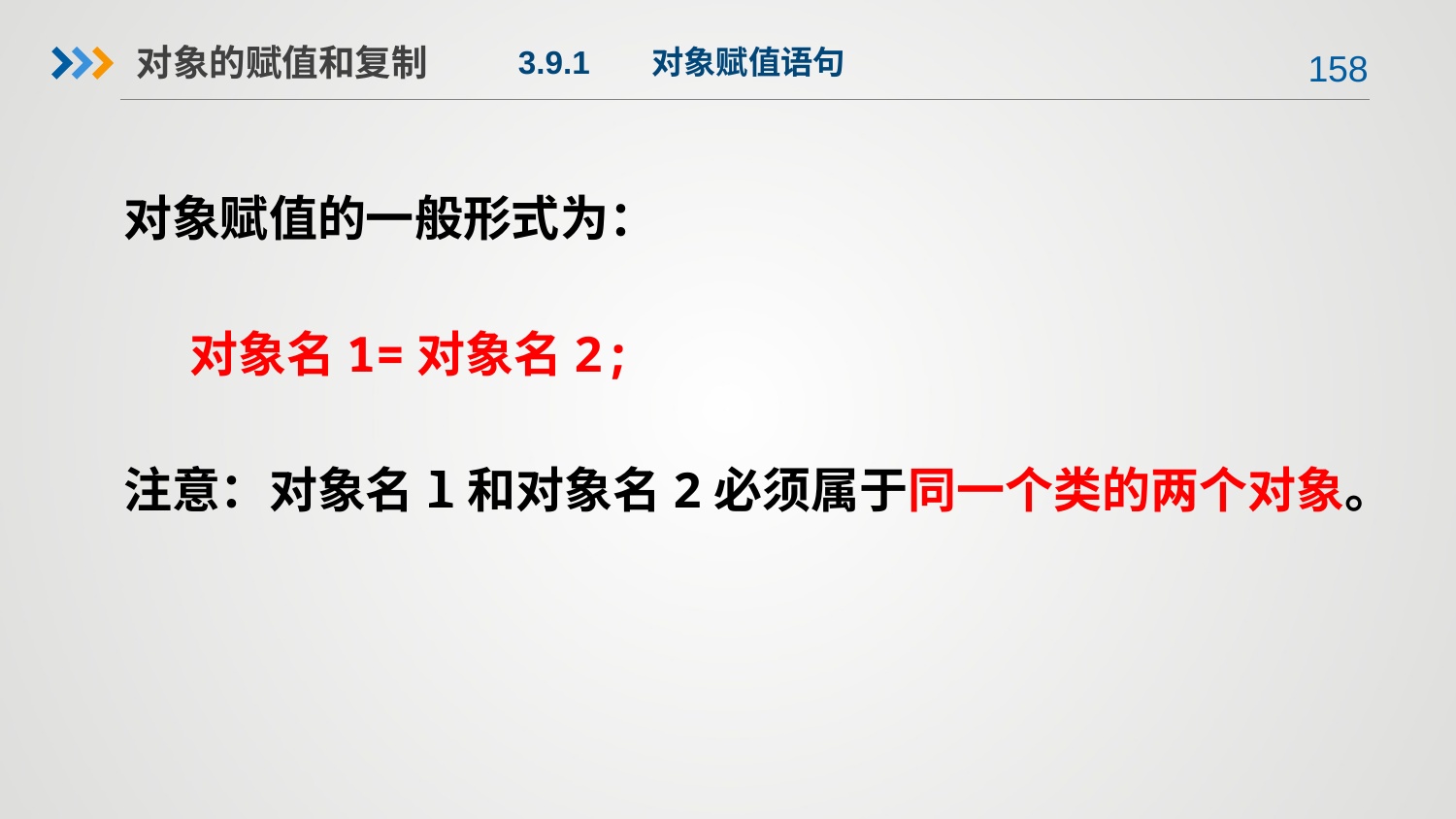

对象的赋值和复制
3.9.1      对象赋值语句
对象赋值的一般形式为：

     对象名1=对象名2;

注意：对象名l和对象名2必须属于同一个类的两个对象。